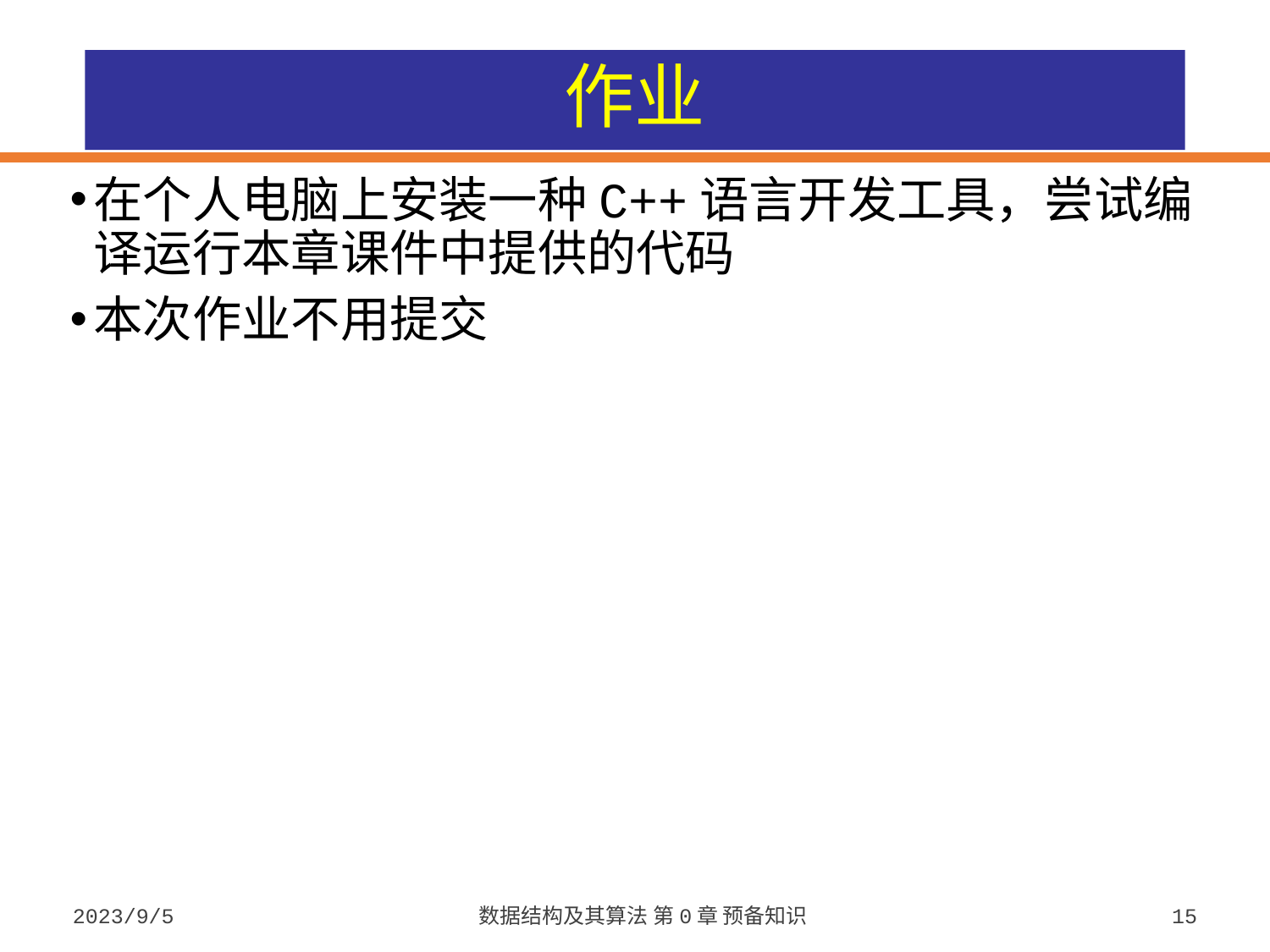

# 作业
在个人电脑上安装一种C++语言开发工具，尝试编译运行本章课件中提供的代码
本次作业不用提交
2023/9/5
数据结构及其算法 第0章 预备知识
15